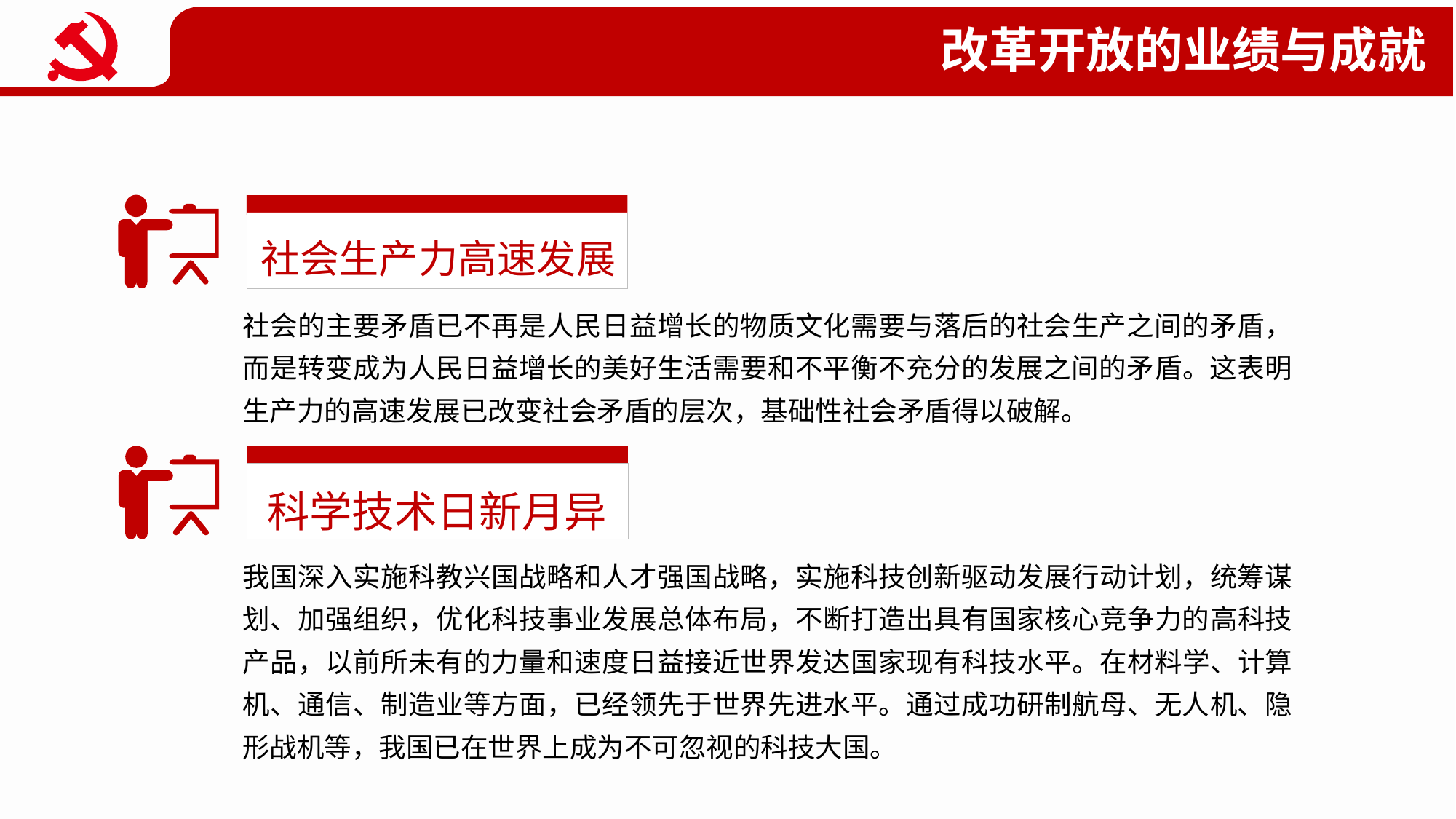

社会生产力高速发展

社会的主要矛盾已不再是人民日益增长的物质文化需要与落后的社会生产之间的矛盾，而是转变成为人民日益增长的美好生活需要和不平衡不充分的发展之间的矛盾。这表明生产力的高速发展已改变社会矛盾的层次，基础性社会矛盾得以破解。

科学技术日新月异

我国深入实施科教兴国战略和人才强国战略，实施科技创新驱动发展行动计划，统筹谋划、加强组织，优化科技事业发展总体布局，不断打造出具有国家核心竞争力的高科技产品，以前所未有的力量和速度日益接近世界发达国家现有科技水平。在材料学、计算机、通信、制造业等方面，已经领先于世界先进水平。通过成功研制航母、无人机、隐形战机等，我国已在世界上成为不可忽视的科技大国。